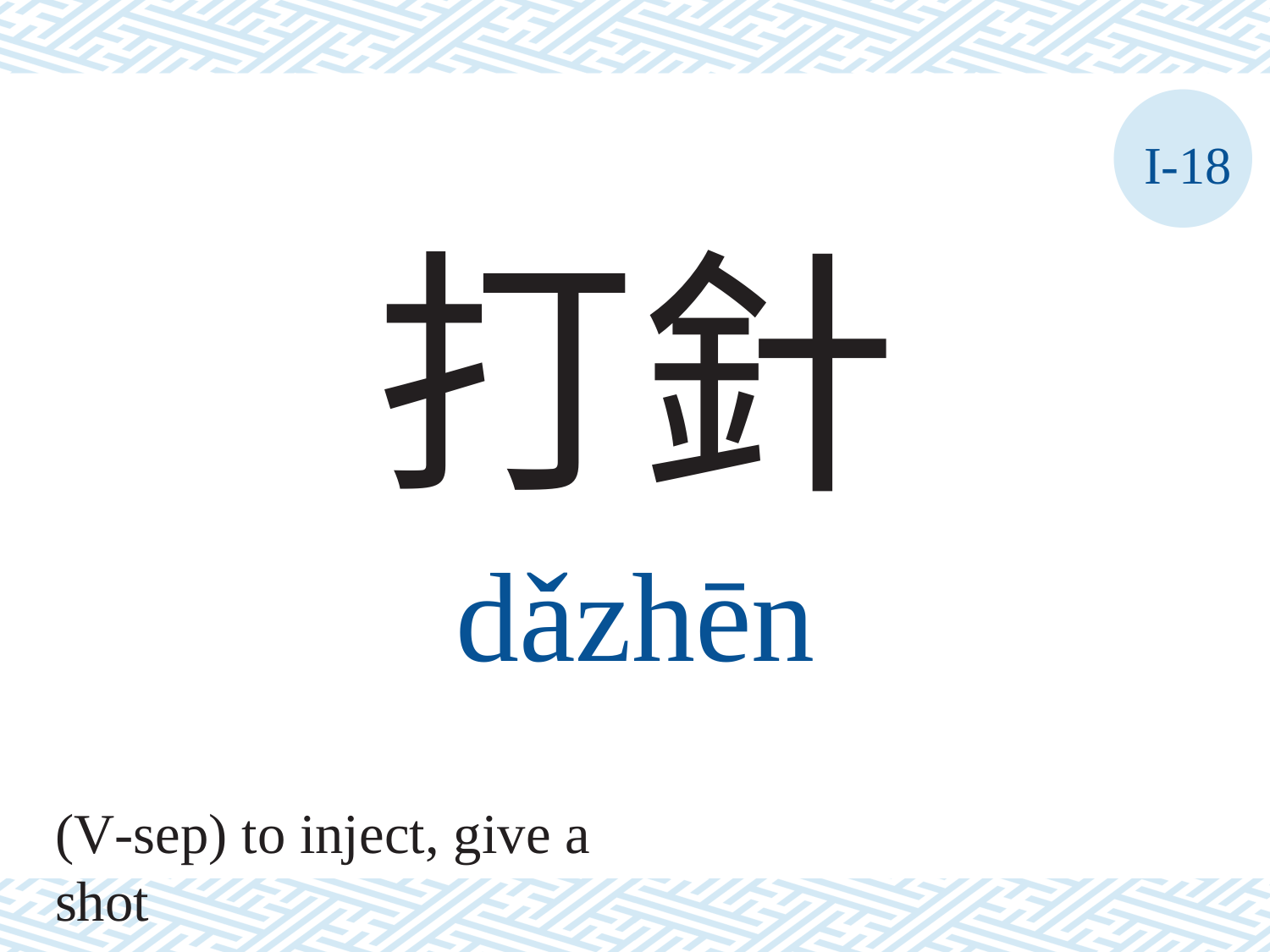

I-18
打針
dǎzhēn
(V-sep) to inject, give a shot